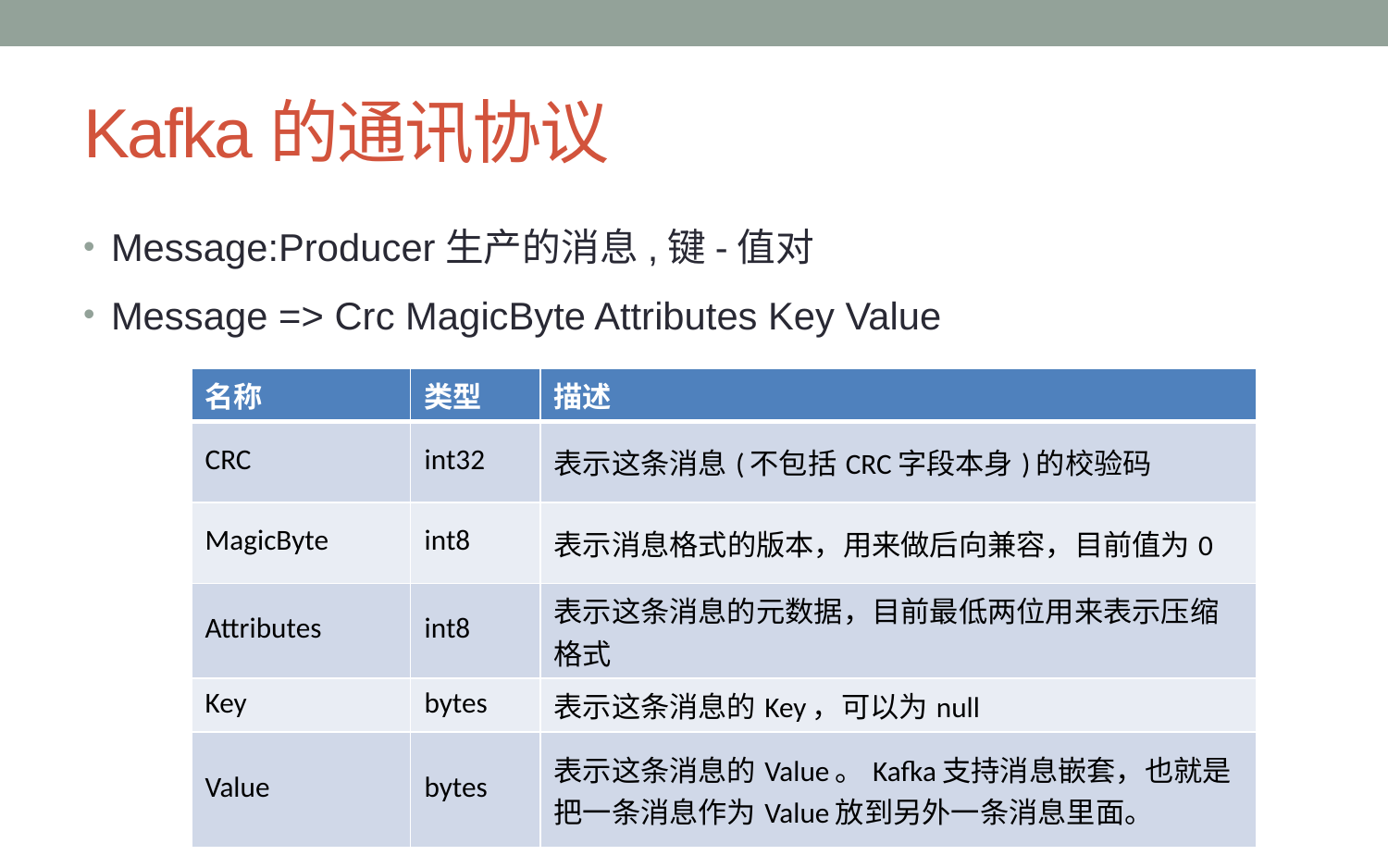

# Kafka的通讯协议
Message:Producer生产的消息,键-值对
Message => Crc MagicByte Attributes Key Value

| 名称 | 类型 | 描述 |
| --- | --- | --- |
| CRC | int32 | 表示这条消息(不包括CRC字段本身)的校验码 |
| MagicByte | int8 | 表示消息格式的版本，用来做后向兼容，目前值为0 |
| Attributes | int8 | 表示这条消息的元数据，目前最低两位用来表示压缩格式 |
| Key | bytes | 表示这条消息的Key，可以为null |
| Value | bytes | 表示这条消息的Value。Kafka支持消息嵌套，也就是把一条消息作为Value放到另外一条消息里面。 |